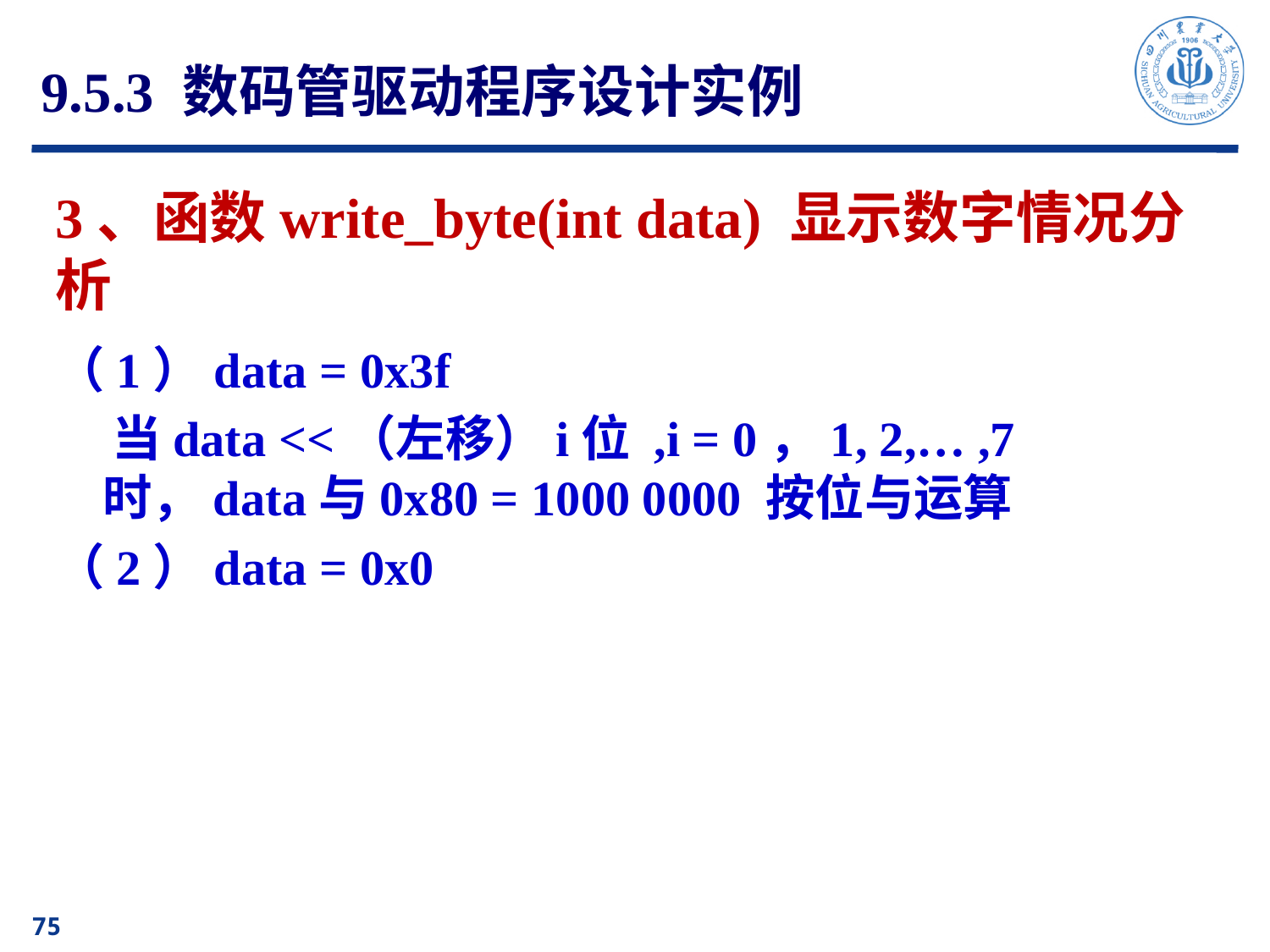

9.5.3 数码管驱动程序设计实例
# 3、函数write_byte(int data) 显示数字情况分析
（1）data = 0x3f
    当data <<（左移）i位 ,i = 0，1, 2,… ,7时，data与0x80 = 1000 0000 按位与运算
（2）data = 0x0